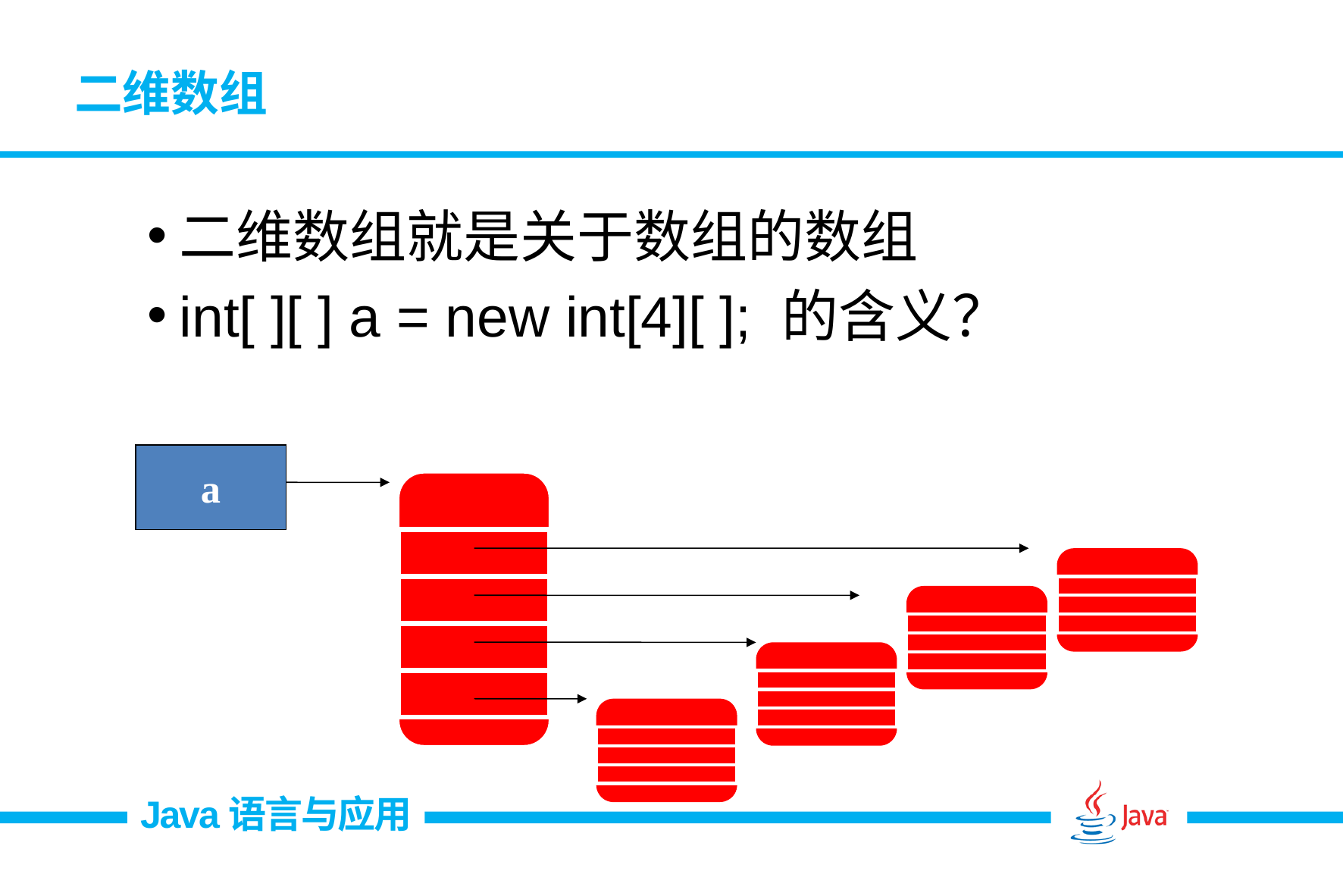

二维数组
二维数组就是关于数组的数组
int[ ][ ] a = new int[4][ ]; 的含义？
a